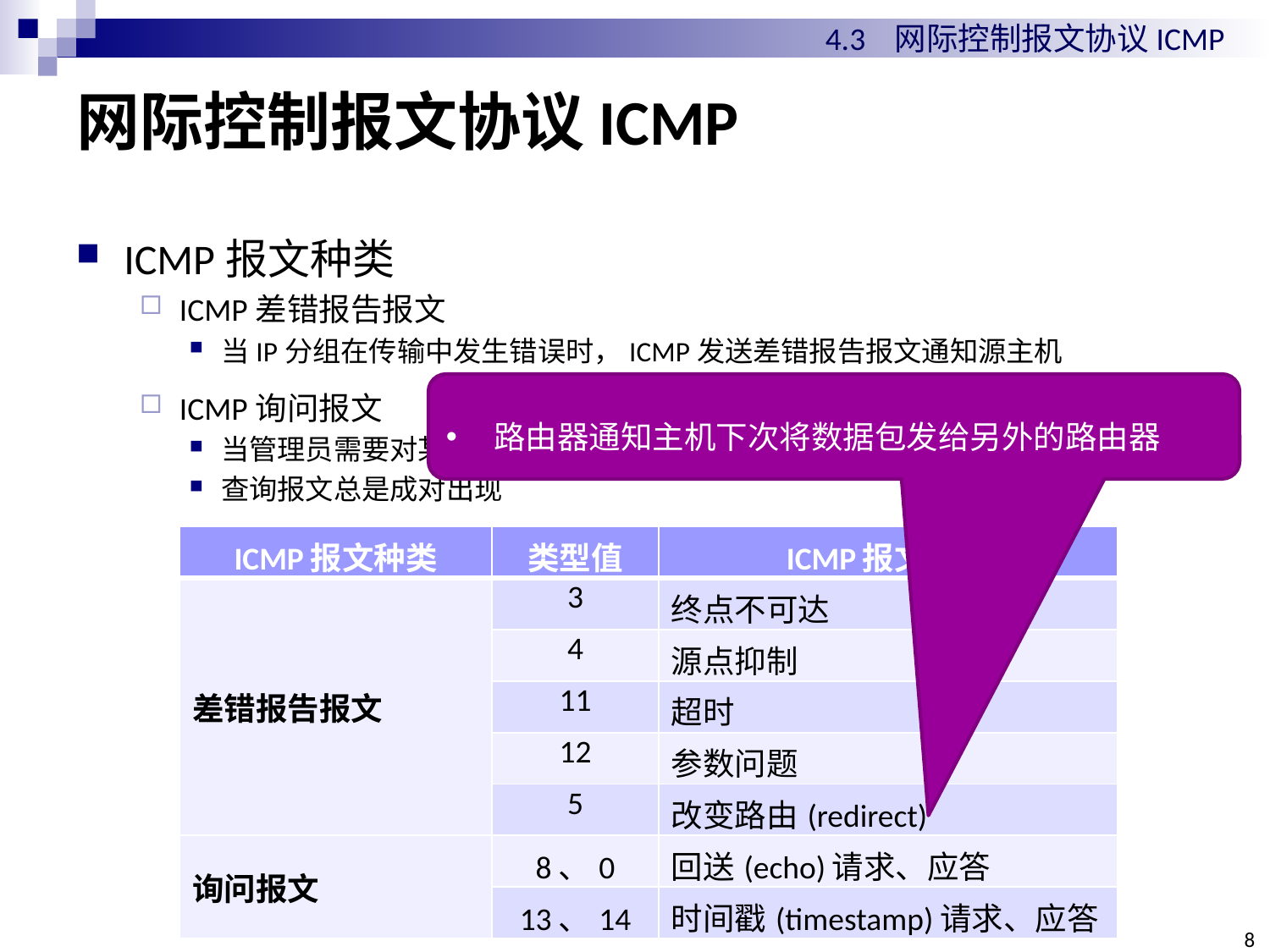

4.3   网际控制报文协议ICMP
# 网际控制报文协议ICMP
ICMP报文种类
ICMP差错报告报文
当IP分组在传输中发生错误时，ICMP发送差错报告报文通知源主机
ICMP询问报文
当管理员需要对某些网络问题进行判断时，可使用ICMP提供的查询报文
查询报文总是成对出现
路由器通知主机下次将数据包发给另外的路由器
| ICMP报文种类 | 类型值 | ICMP报文类型 |
| --- | --- | --- |
| 差错报告报文 | 3 | 终点不可达 |
|  | 4 | 源点抑制 |
|  | 11 | 超时 |
|  | 12 | 参数问题 |
|  | 5 | 改变路由(redirect) |
| 询问报文 | 8、0 | 回送(echo)请求、应答 |
|  | 13、14 | 时间戳(timestamp)请求、应答 |
8